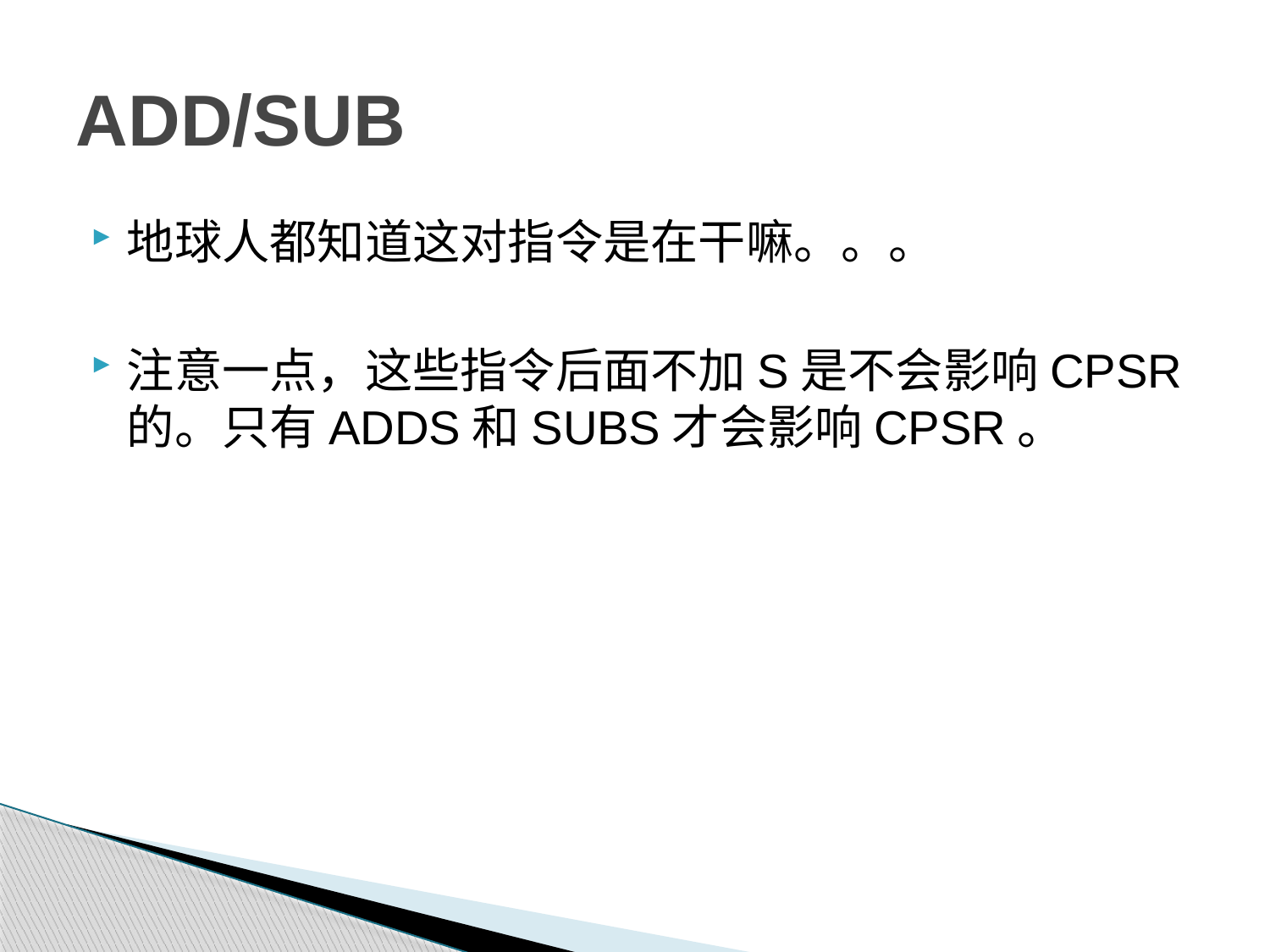

# ADD/SUB
地球人都知道这对指令是在干嘛。。。

注意一点，这些指令后面不加S是不会影响CPSR的。只有ADDS和SUBS才会影响CPSR。